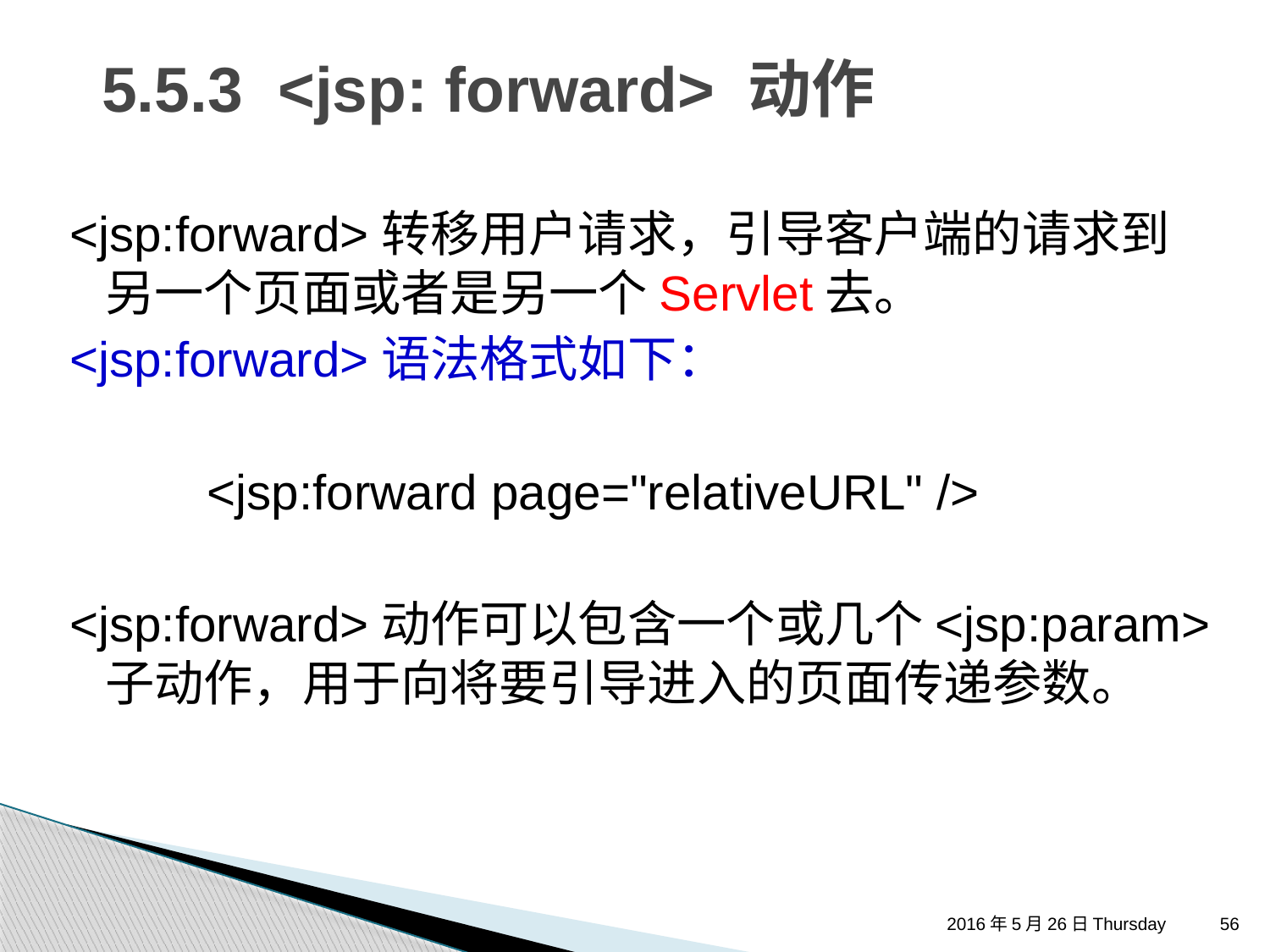

# 5.5.3  <jsp: forward> 动作
<jsp:forward>转移用户请求，引导客户端的请求到另一个页面或者是另一个Servlet去。
<jsp:forward>语法格式如下：

          <jsp:forward page="relativeURL" />

<jsp:forward>动作可以包含一个或几个<jsp:param>子动作，用于向将要引导进入的页面传递参数。
2016年5月26日Thursday
56